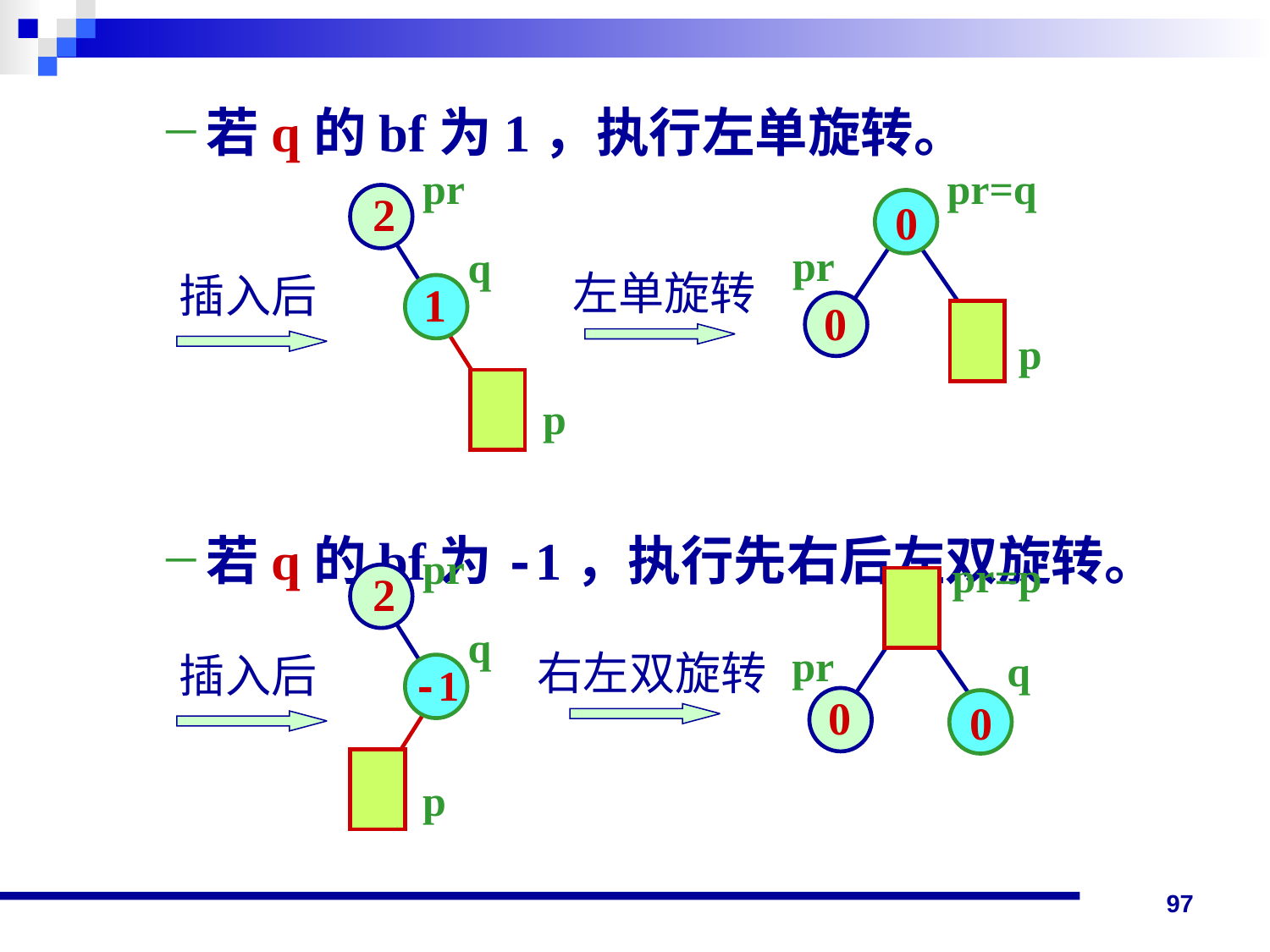

若q的bf为1，执行左单旋转。

若q的bf为-1，执行先右后左双旋转。
pr
2

q
1

p
pr=q
0

pr

0

p
左单旋转
插入后

pr
2

q
-1

p
pr=p

pr
q
0

0

右左双旋转
插入后

97